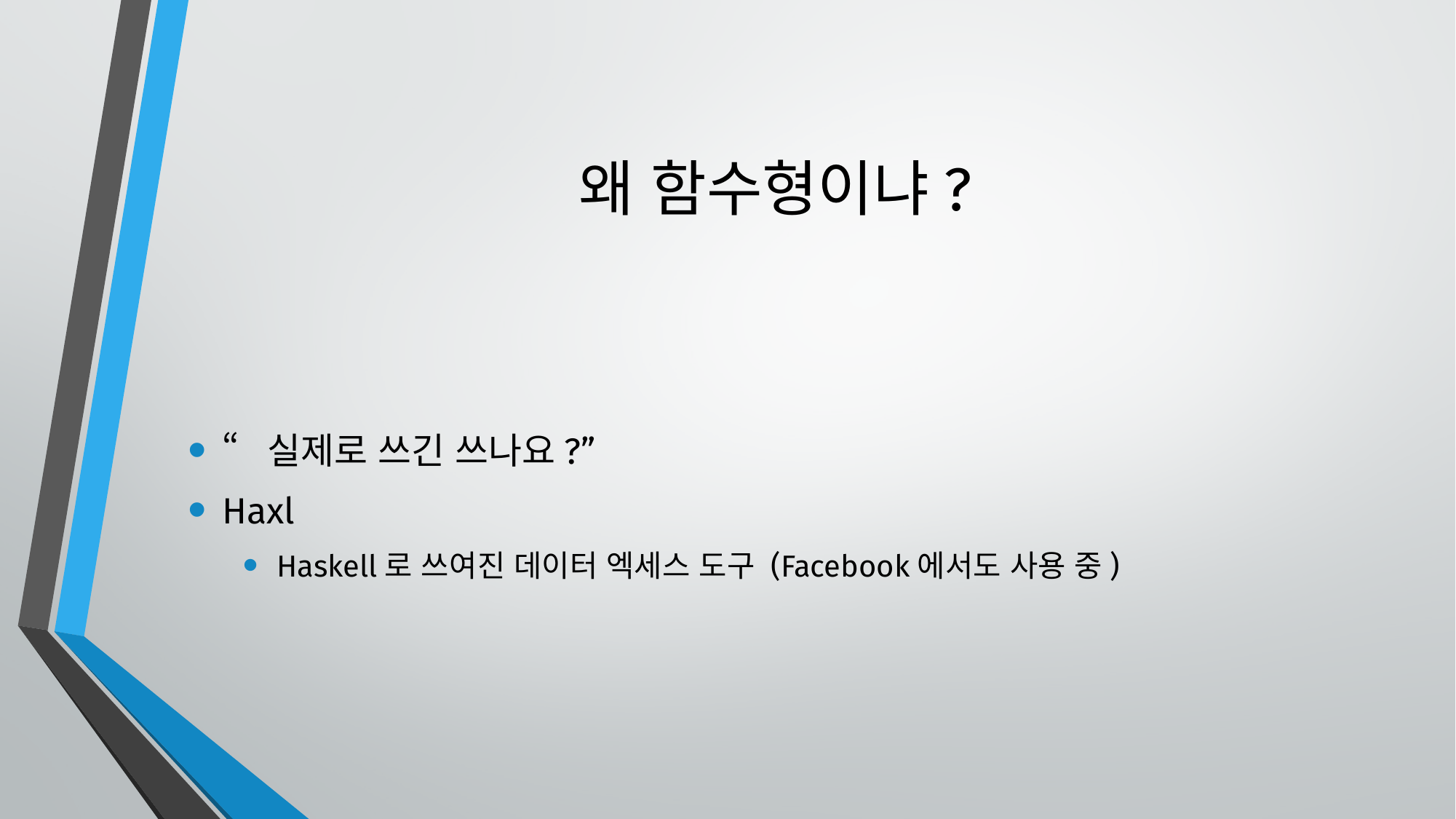

# 왜 함수형이냐?
“실제로 쓰긴 쓰나요?”
Haxl
Haskell로 쓰여진 데이터 엑세스 도구 (Facebook에서도 사용 중)